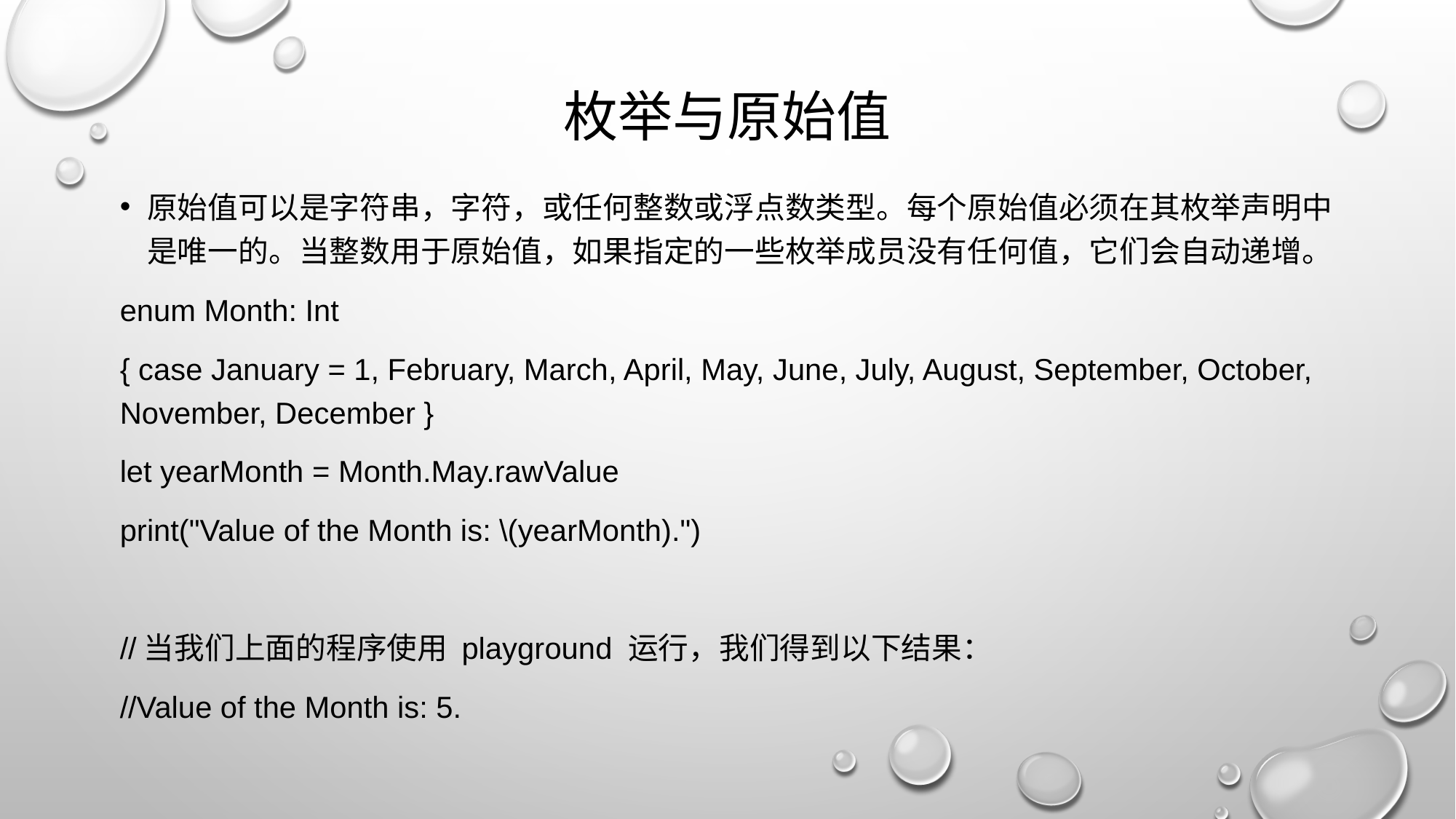

# 枚举与原始值
原始值可以是字符串，字符，或任何整数或浮点数类型。每个原始值必须在其枚举声明中是唯一的。当整数用于原始值，如果指定的一些枚举成员没有任何值，它们会自动递增。
enum Month: Int
{ case January = 1, February, March, April, May, June, July, August, September, October, November, December }
let yearMonth = Month.May.rawValue
print("Value of the Month is: \(yearMonth).")

//当我们上面的程序使用 playground 运行，我们得到以下结果：
//Value of the Month is: 5.